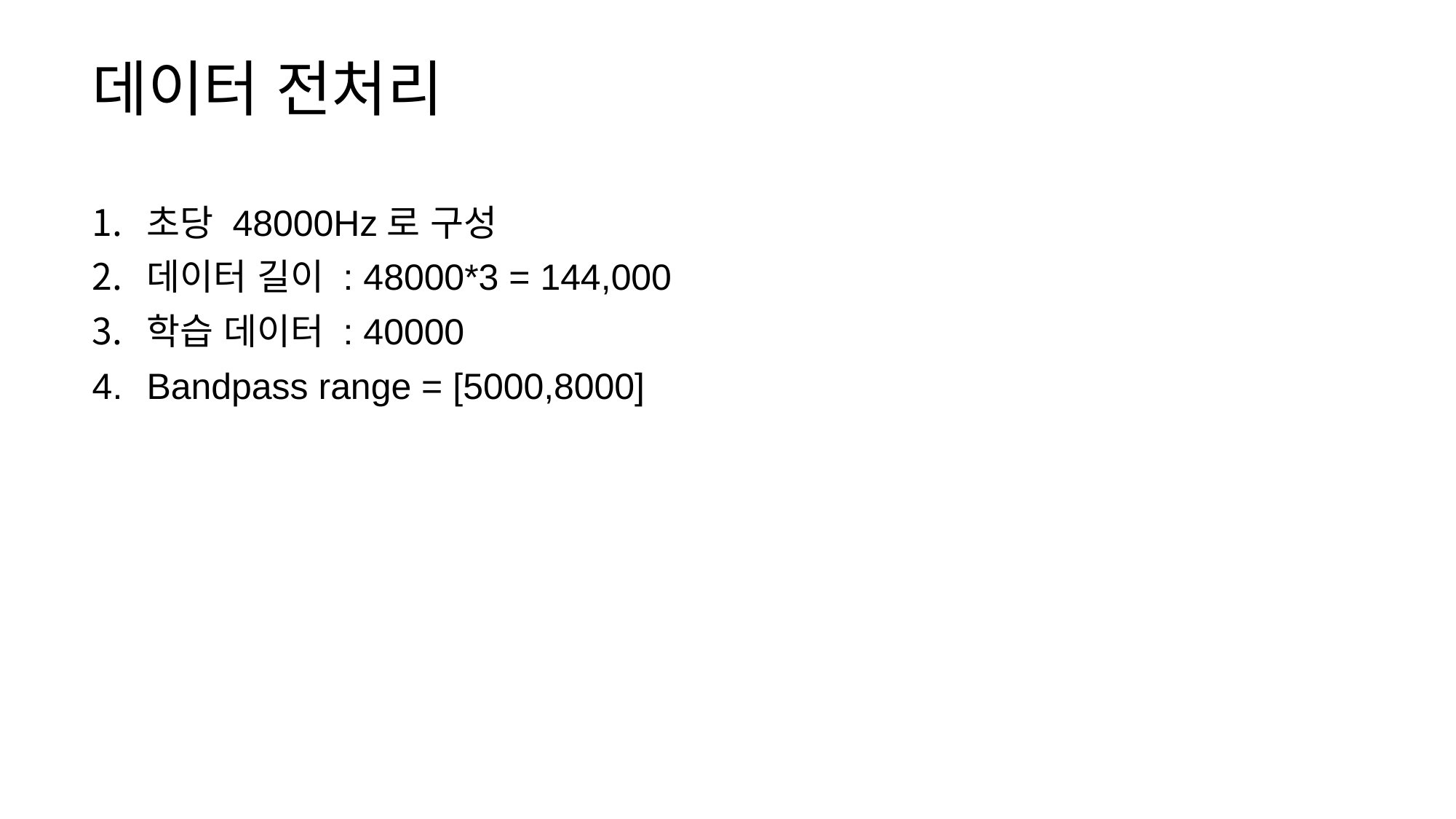

# 데이터 전처리
초당 48000Hz로 구성
데이터 길이 : 48000*3 = 144,000
학습 데이터 : 40000
Bandpass range = [5000,8000]